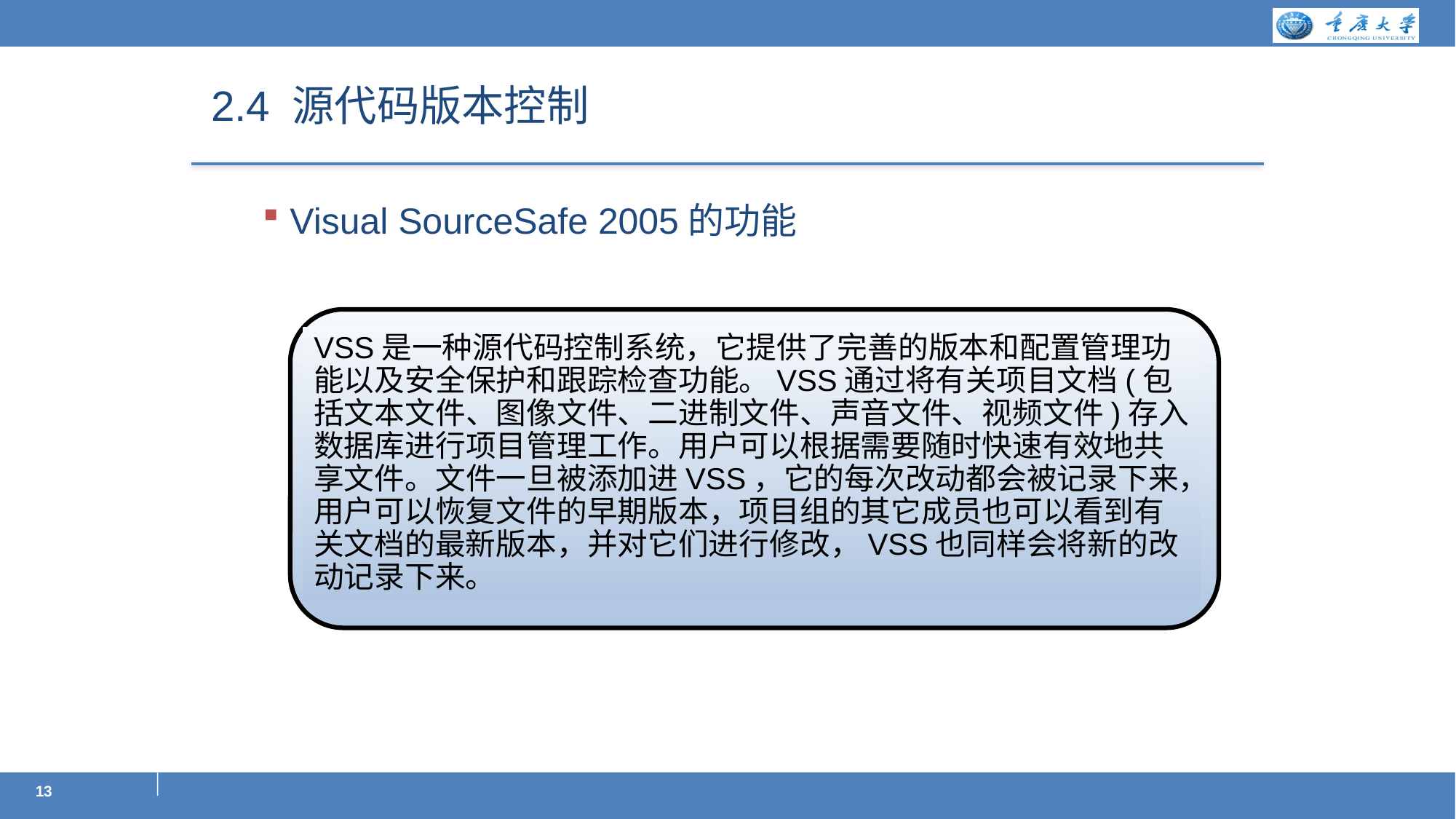

# 2.4 源代码版本控制
Visual SourceSafe 2005的功能

VSS是一种源代码控制系统，它提供了完善的版本和配置管理功能以及安全保护和跟踪检查功能。VSS通过将有关项目文档(包括文本文件、图像文件、二进制文件、声音文件、视频文件)存入数据库进行项目管理工作。用户可以根据需要随时快速有效地共享文件。文件一旦被添加进VSS，它的每次改动都会被记录下来，用户可以恢复文件的早期版本，项目组的其它成员也可以看到有关文档的最新版本，并对它们进行修改，VSS也同样会将新的改动记录下来。

13